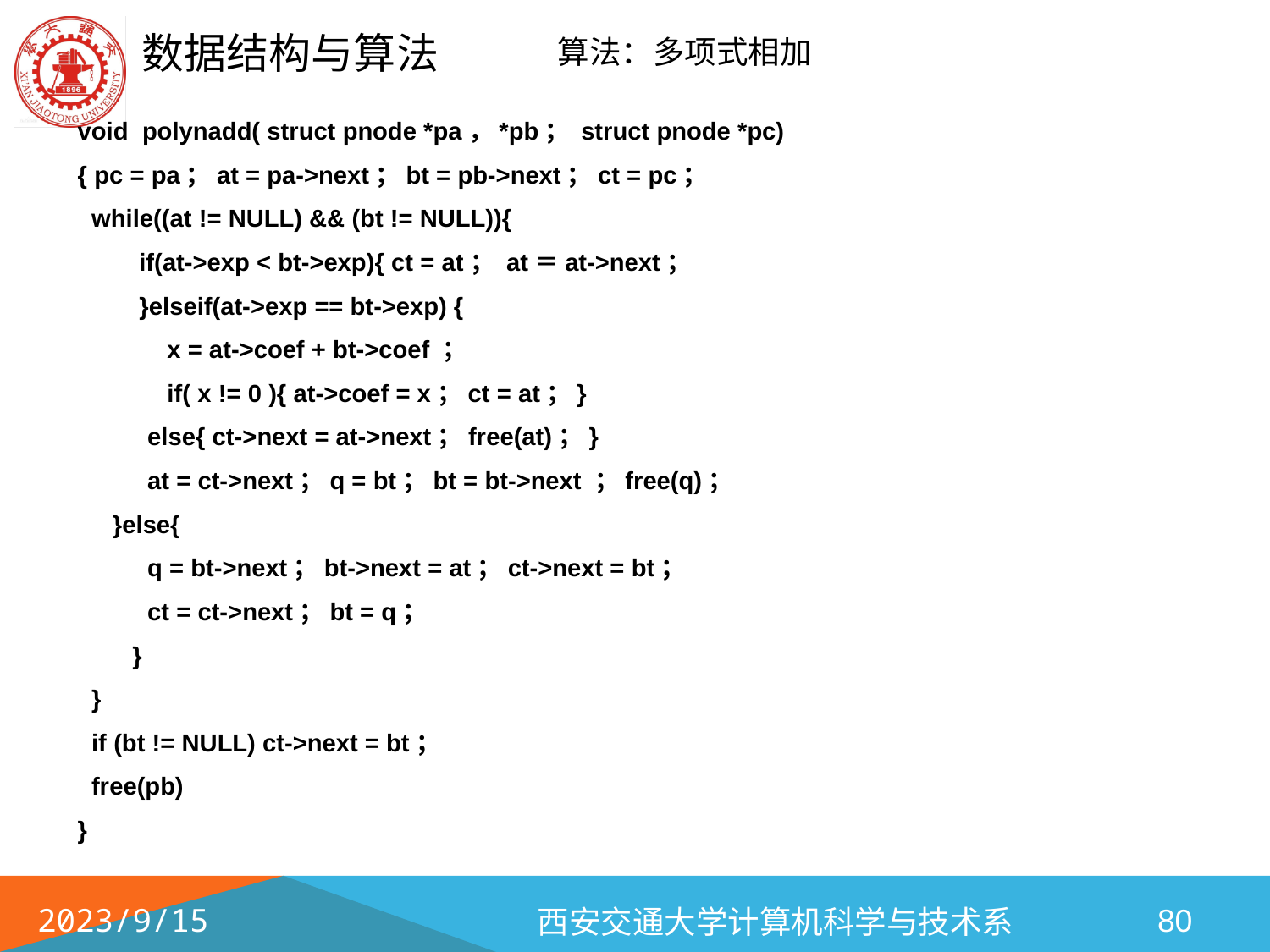

算法：多项式相加
void  polynadd( struct pnode *pa，*pb； struct pnode *pc)
{ pc = pa；at = pa->next；bt = pb->next；ct = pc；
  while((at != NULL) && (bt != NULL)){
	  if(at->exp < bt->exp){ ct = at； at＝at->next；
	  }elseif(at->exp == bt->exp) {
	      x = at->coef + bt->coef ；
	      if( x != 0 ){ at->coef = x；ct = at；}
          else{ ct->next = at->next；free(at)；}
          at = ct->next；q = bt；bt = bt->next ；free(q)；
     }else{
          q = bt->next；bt->next = at；ct->next = bt；
          ct = ct->next；bt = q；
	 }
  }
  if (bt != NULL) ct->next = bt；
  free(pb)
}